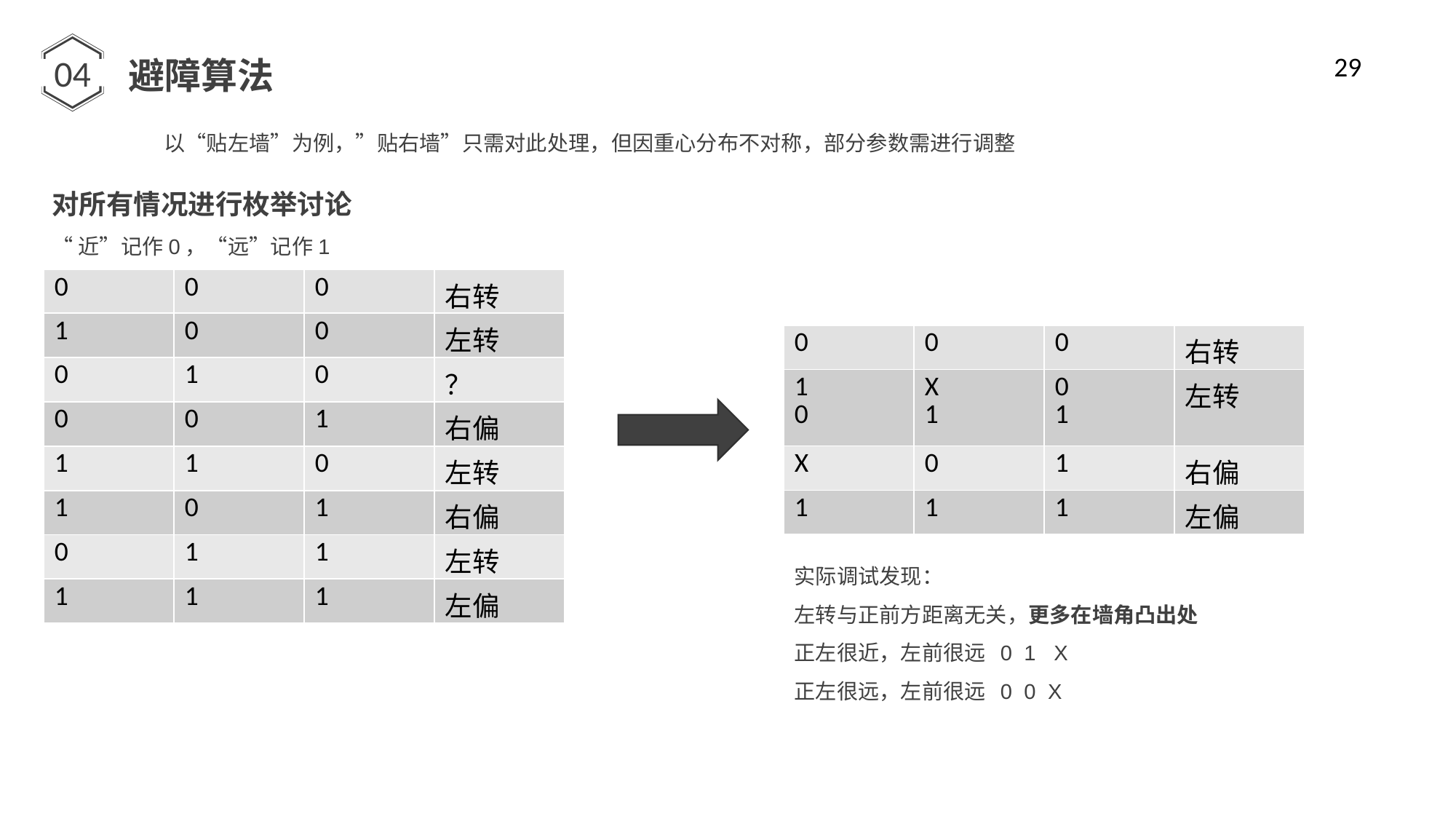

04
29
避障算法
以“贴左墙”为例，”贴右墙”只需对此处理，但因重心分布不对称，部分参数需进行调整
对所有情况进行枚举讨论
“近”记作0，“远”记作1
| 0 | 0 | 0 | 右转 |
| --- | --- | --- | --- |
| 1 | 0 | 0 | 左转 |
| 0 | 1 | 0 | ？ |
| 0 | 0 | 1 | 右偏 |
| 1 | 1 | 0 | 左转 |
| 1 | 0 | 1 | 右偏 |
| 0 | 1 | 1 | 左转 |
| 1 | 1 | 1 | 左偏 |
| 0 | 0 | 0 | 右转 |
| --- | --- | --- | --- |
| 1 0 | X 1 | 0 1 | 左转 |
| X | 0 | 1 | 右偏 |
| 1 | 1 | 1 | 左偏 |

实际调试发现：
左转与正前方距离无关，更多在墙角凸出处
正左很近，左前很远  0  1   X
正左很远，左前很远  0  0  X